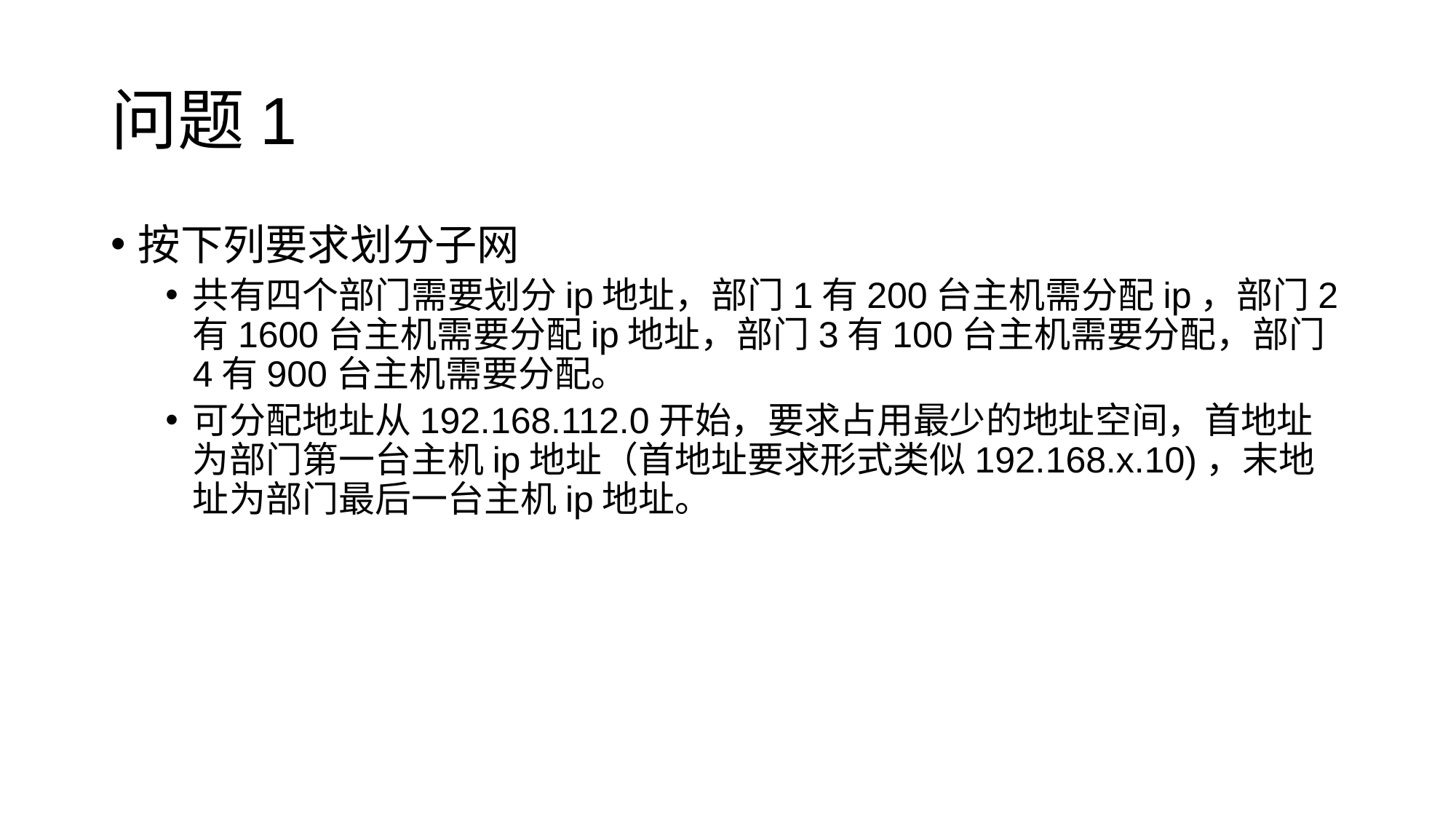

# 问题1
按下列要求划分子网
共有四个部门需要划分ip地址，部门1有200台主机需分配ip，部门2有1600台主机需要分配ip地址，部门3有100台主机需要分配，部门4有900台主机需要分配。
可分配地址从192.168.112.0开始，要求占用最少的地址空间，首地址为部门第一台主机ip地址（首地址要求形式类似192.168.x.10)，末地址为部门最后一台主机ip地址。